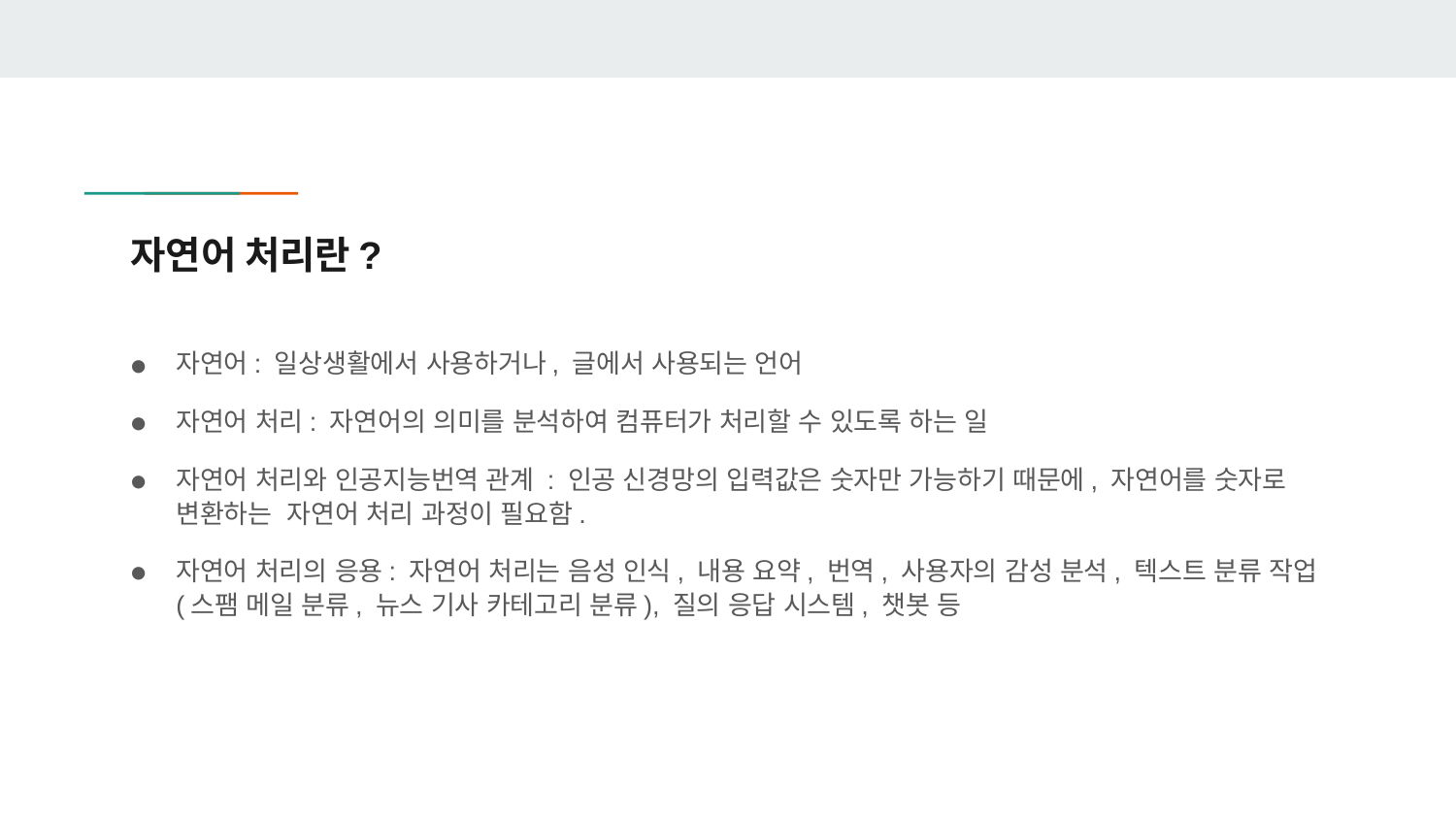

# 자연어 처리란?
자연어: 일상생활에서 사용하거나, 글에서 사용되는 언어
자연어 처리: 자연어의 의미를 분석하여 컴퓨터가 처리할 수 있도록 하는 일
자연어 처리와 인공지능번역 관계 : 인공 신경망의 입력값은 숫자만 가능하기 때문에, 자연어를 숫자로 변환하는  자연어 처리 과정이 필요함.
자연어 처리의 응용: 자연어 처리는 음성 인식, 내용 요약, 번역, 사용자의 감성 분석, 텍스트 분류 작업(스팸 메일 분류, 뉴스 기사 카테고리 분류), 질의 응답 시스템, 챗봇 등